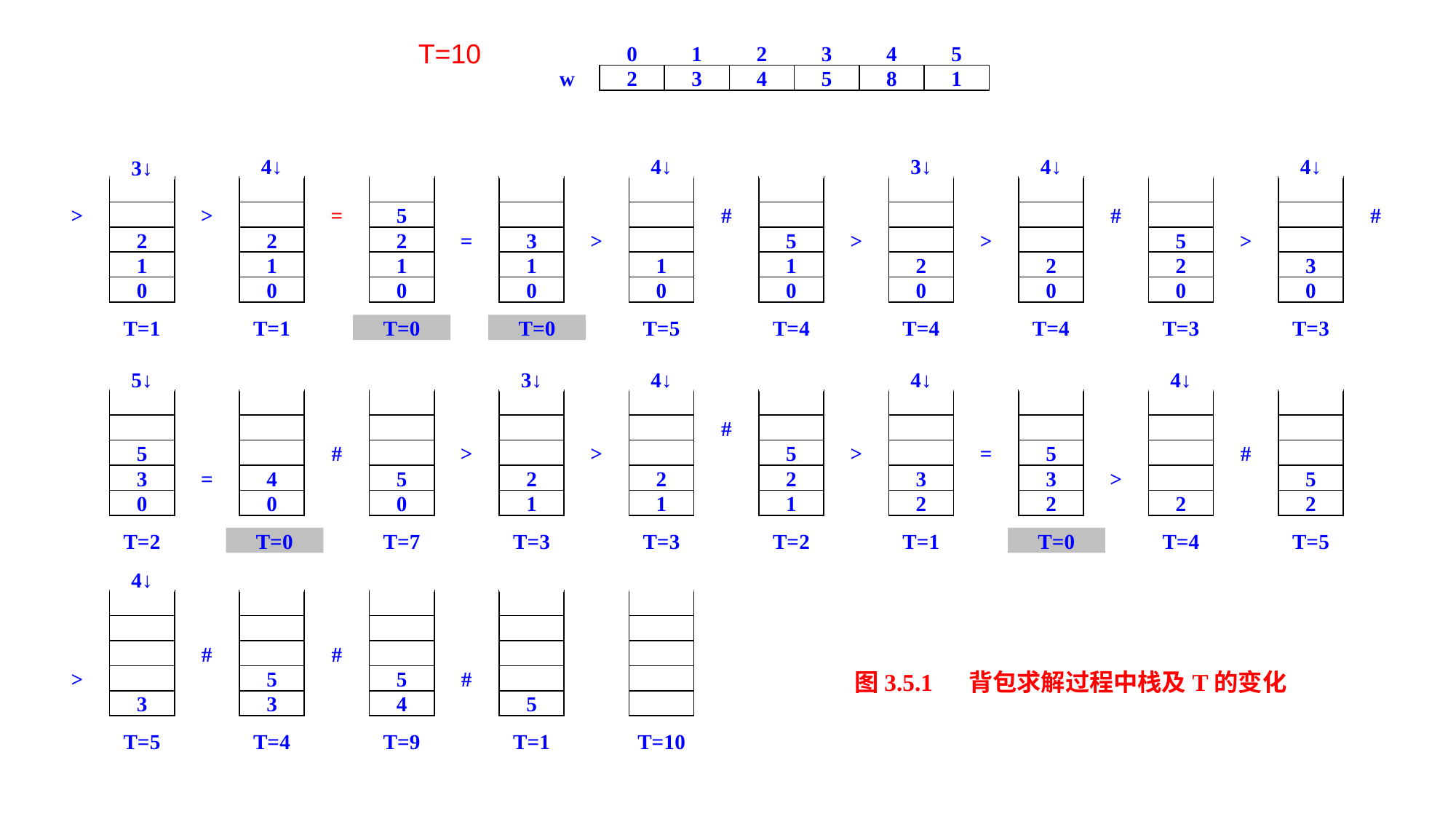

T=10
0
1
2
3
4
5
w
2
3
4
5
8
1
4↓

>

2
1
0
T=1

=
5
2
1
0
T=0

=
3
1
0
T=0
4↓

>

1
0
T=5

#

5
1
0
T=4
3↓

>

2
0
T=4
4↓

>

2
0
T=4

#

5
2
0
T=3
4↓

#
>

3
0
T=3
3↓

>

2
1
0
T=1
5↓

3↓
4↓

4↓

4↓

#

5

#

>

>

5
>

=
5

#

3
=
4
5
2
2
2
3
3
>

5
0
0
0
1
1
1
2
2
2
2
T=2
T=0
T=7
T=3
T=3
T=2
T=1
T=0
T=4
T=5
4↓

#

#

>

5
5
#

图3.5.1     背包求解过程中栈及T的变化

3
3
4
5

T=5
T=4
T=9
T=1
T=10